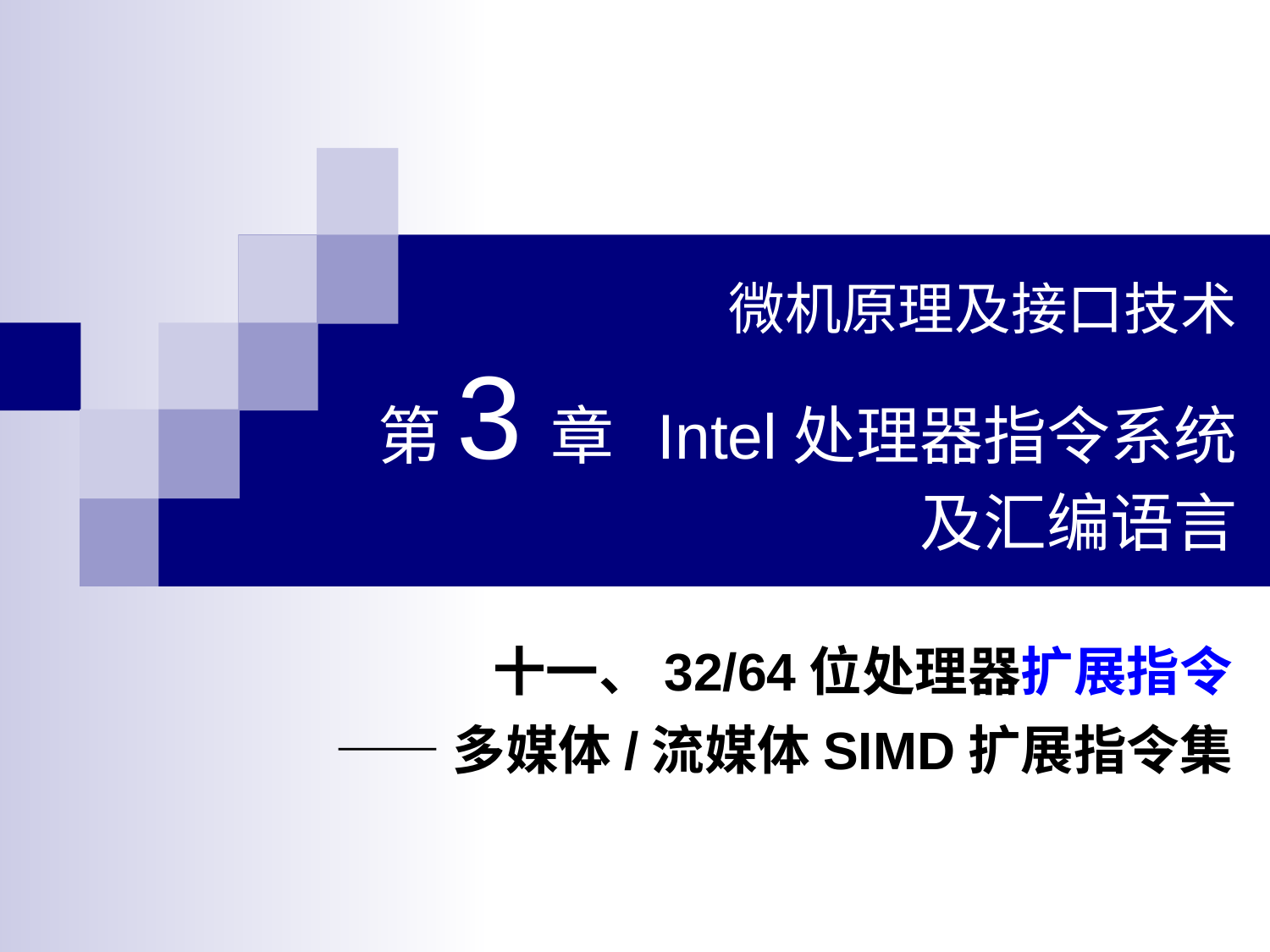

微机原理及接口技术
第3章  Intel处理器指令系统及汇编语言
十一、32/64位处理器扩展指令
—— 多媒体/流媒体SIMD扩展指令集